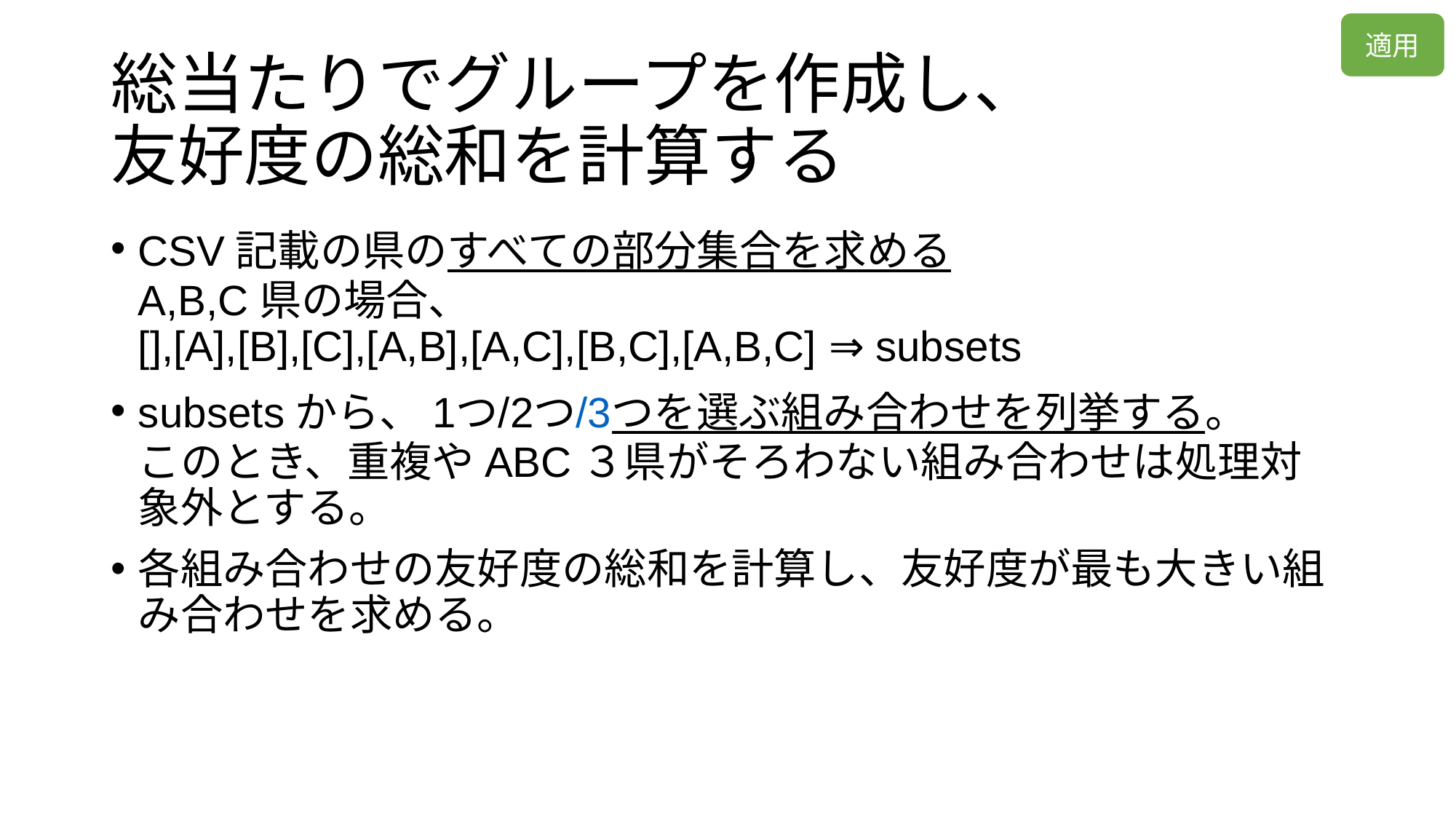

適用
# 総当たりでグループを作成し、 友好度の総和を計算する
CSV記載の県のすべての部分集合を求める
A,B,C県の場合、
[],[A],[B],[C],[A,B],[A,C],[B,C],[A,B,C] ⇒ subsets
subsetsから、1つ/2つ/3つを選ぶ組み合わせを列挙する。
このとき、重複やABC３県がそろわない組み合わせは処理対象外とする。
各組み合わせの友好度の総和を計算し、友好度が最も大きい組み合わせを求める。